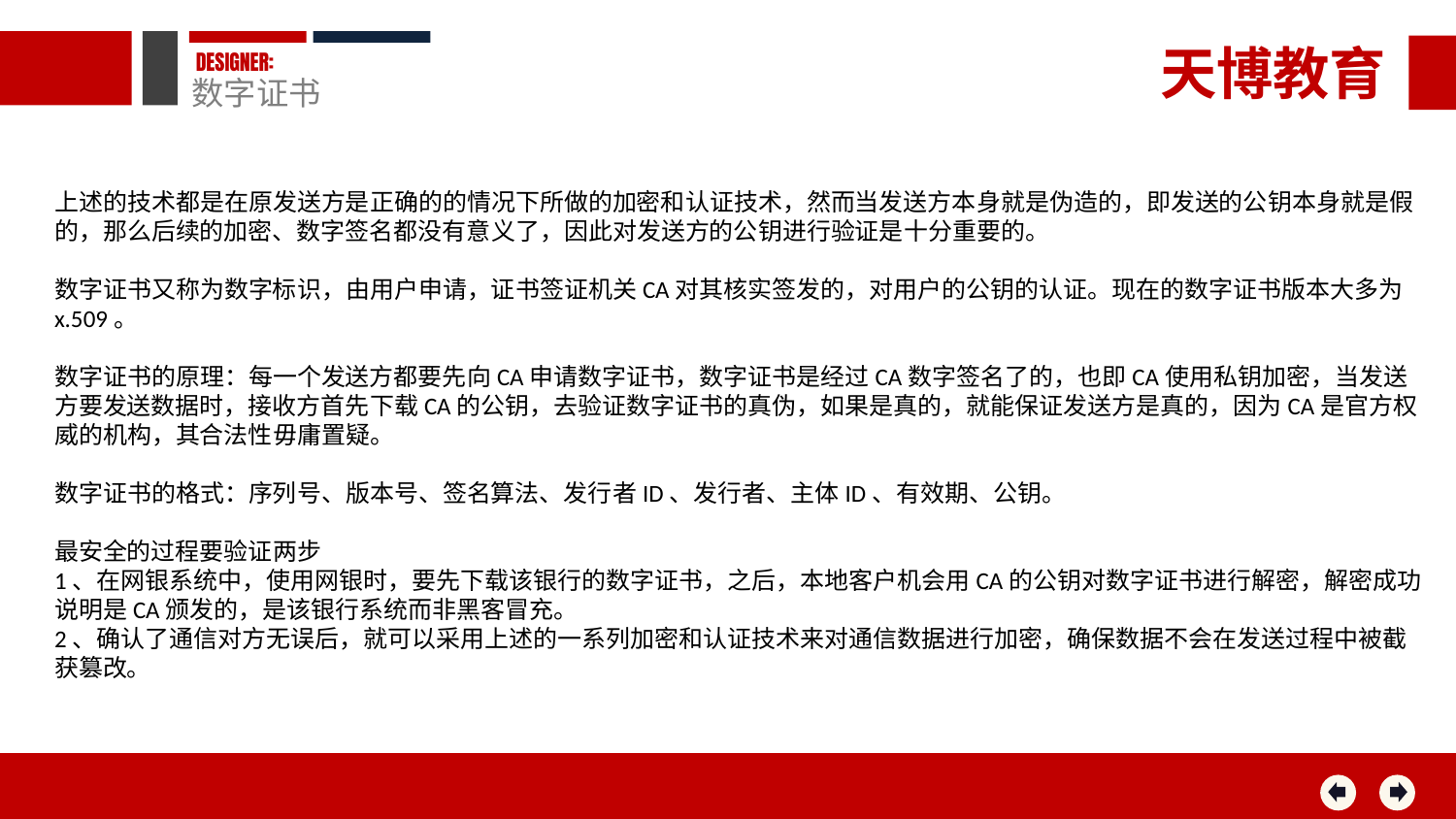

天博教育
DESIGNER:
数字证书
上述的技术都是在原发送方是正确的的情况下所做的加密和认证技术，然而当发送方本身就是伪造的，即发送的公钥本身就是假的，那么后续的加密、数字签名都没有意义了，因此对发送方的公钥进行验证是十分重要的。

数字证书又称为数字标识，由用户申请，证书签证机关CA对其核实签发的，对用户的公钥的认证。现在的数字证书版本大多为x.509。

数字证书的原理：每一个发送方都要先向CA申请数字证书，数字证书是经过CA数字签名了的，也即CA使用私钥加密，当发送方要发送数据时，接收方首先下载CA的公钥，去验证数字证书的真伪，如果是真的，就能保证发送方是真的，因为CA是官方权威的机构，其合法性毋庸置疑。

数字证书的格式：序列号、版本号、签名算法、发行者ID、发行者、主体ID、有效期、公钥。

最安全的过程要验证两步
1、在网银系统中，使用网银时，要先下载该银行的数字证书，之后，本地客户机会用CA的公钥对数字证书进行解密，解密成功说明是CA颁发的，是该银行系统而非黑客冒充。
2、确认了通信对方无误后，就可以采用上述的一系列加密和认证技术来对通信数据进行加密，确保数据不会在发送过程中被截获篡改。